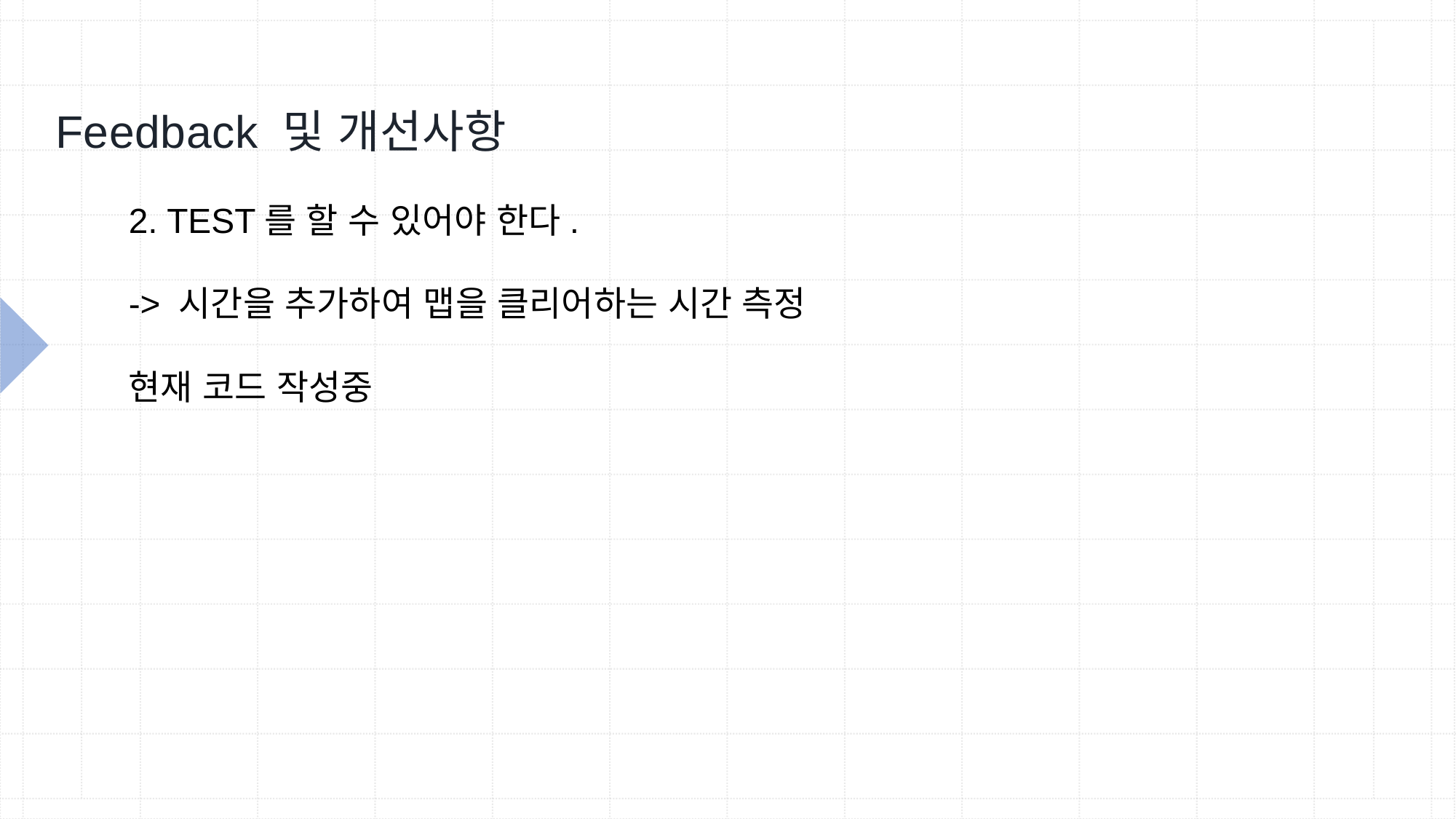

Feedback 및 개선사항
2. TEST를 할 수 있어야 한다.

-> 시간을 추가하여 맵을 클리어하는 시간 측정

현재 코드 작성중